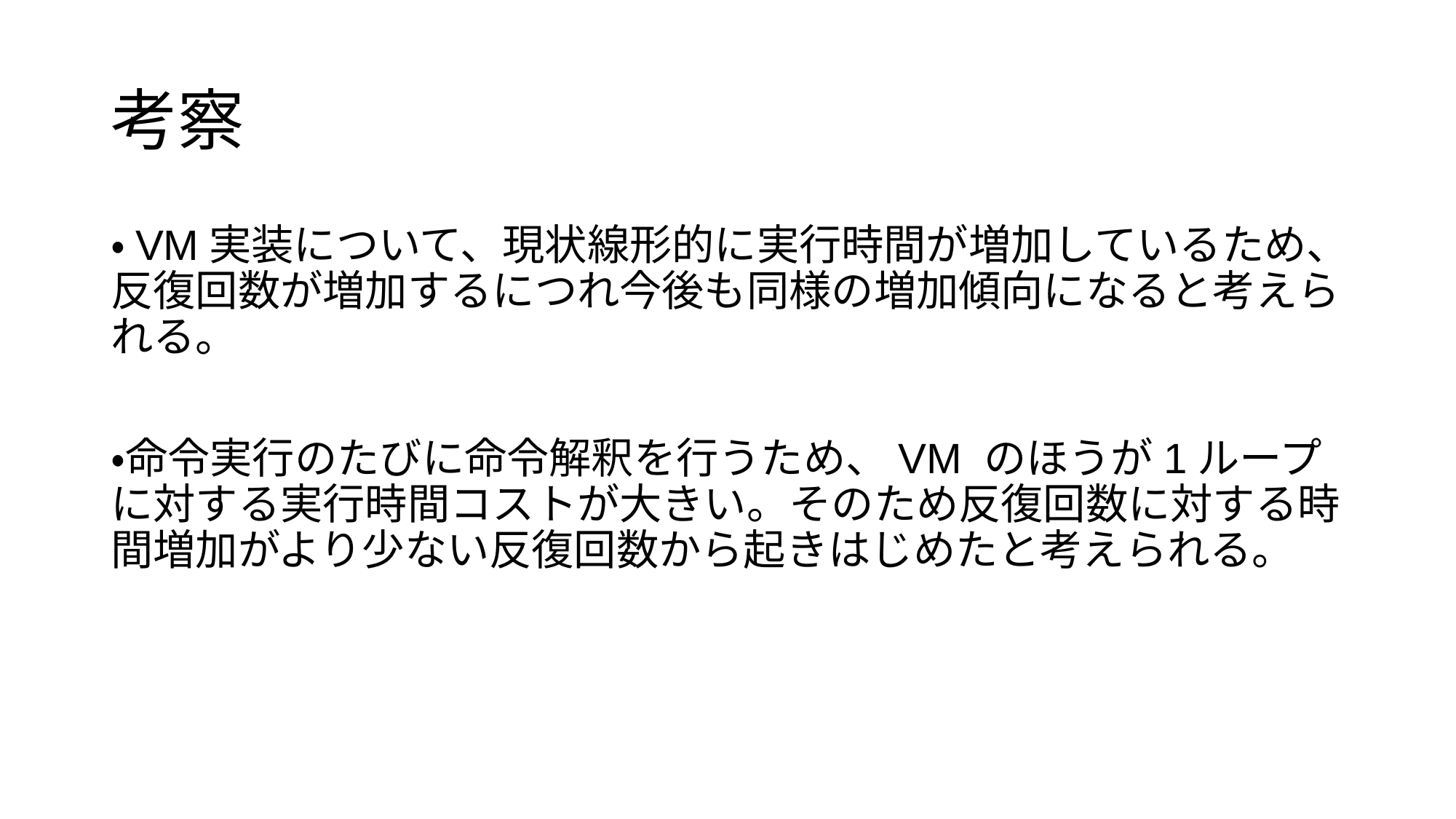

# 考察
・VM実装について、現状線形的に実行時間が増加しているため、反復回数が増加するにつれ今後も同様の増加傾向になると考えられる。

・命令実行のたびに命令解釈を行うため、VM のほうが1ループに対する実行時間コストが大きい。そのため反復回数に対する時間増加がより少ない反復回数から起きはじめたと考えられる。